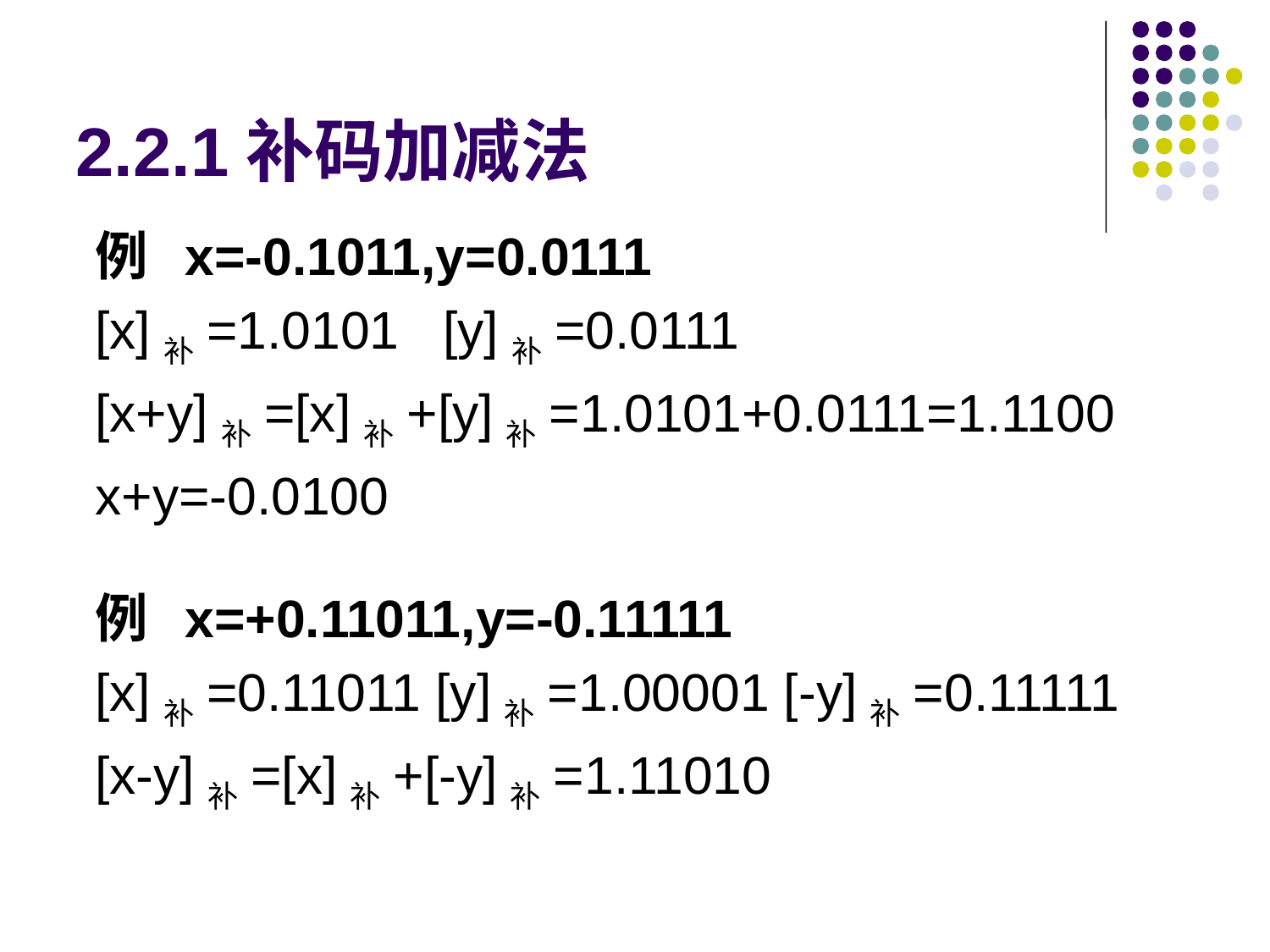

# 2.2.1补码加减法
例  x=-0.1011,y=0.0111
[x]补=1.0101   [y]补=0.0111
[x+y]补=[x]补+[y]补=1.0101+0.0111=1.1100
x+y=-0.0100

例  x=+0.11011,y=-0.11111
[x]补=0.11011 [y]补=1.00001 [-y]补=0.11111
[x-y]补=[x]补+[-y]补=1.11010

6